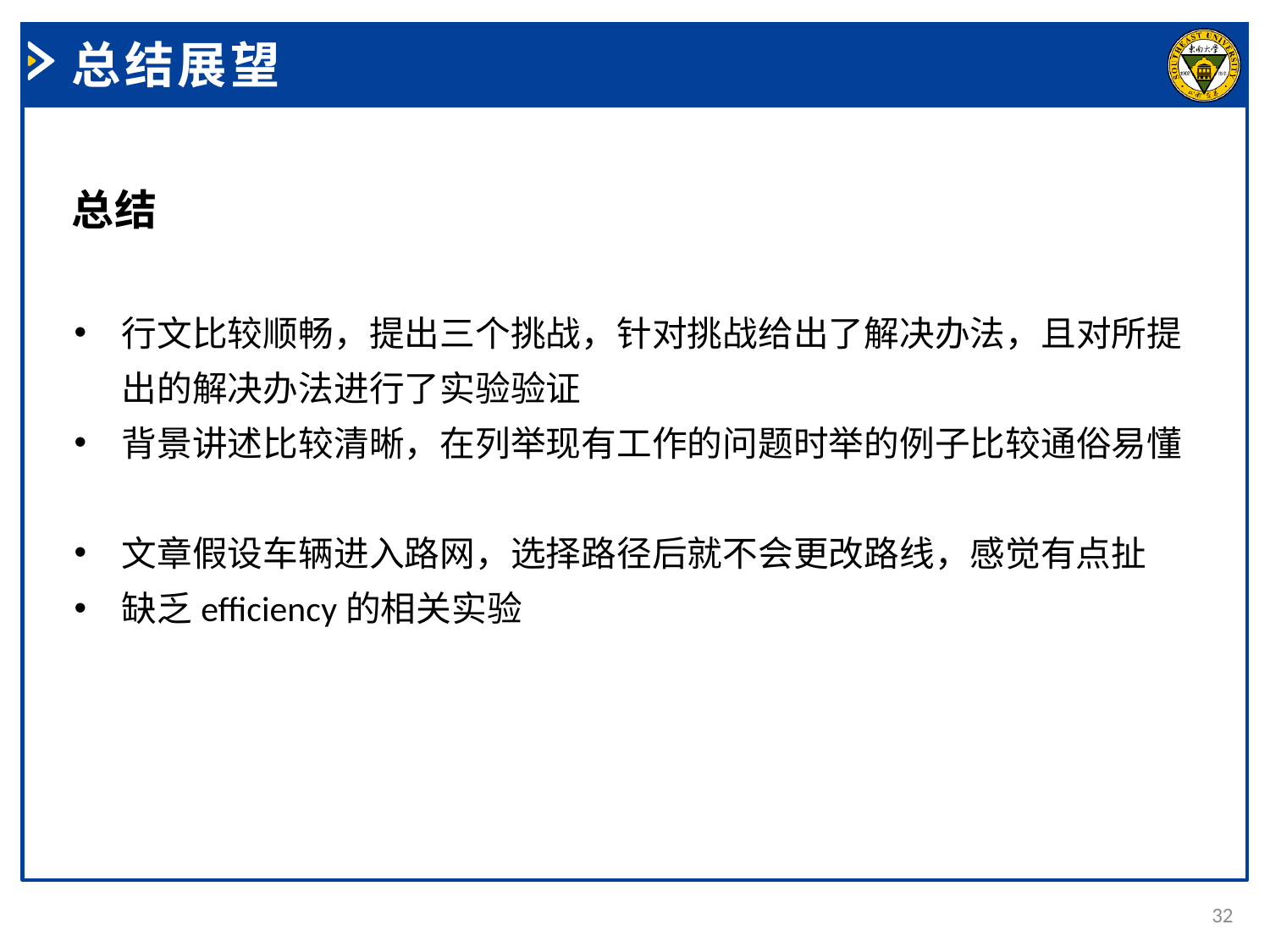

总结展望
总结

行文比较顺畅，提出三个挑战，针对挑战给出了解决办法，且对所提出的解决办法进行了实验验证
背景讲述比较清晰，在列举现有工作的问题时举的例子比较通俗易懂

文章假设车辆进入路网，选择路径后就不会更改路线，感觉有点扯
缺乏efficiency的相关实验

32